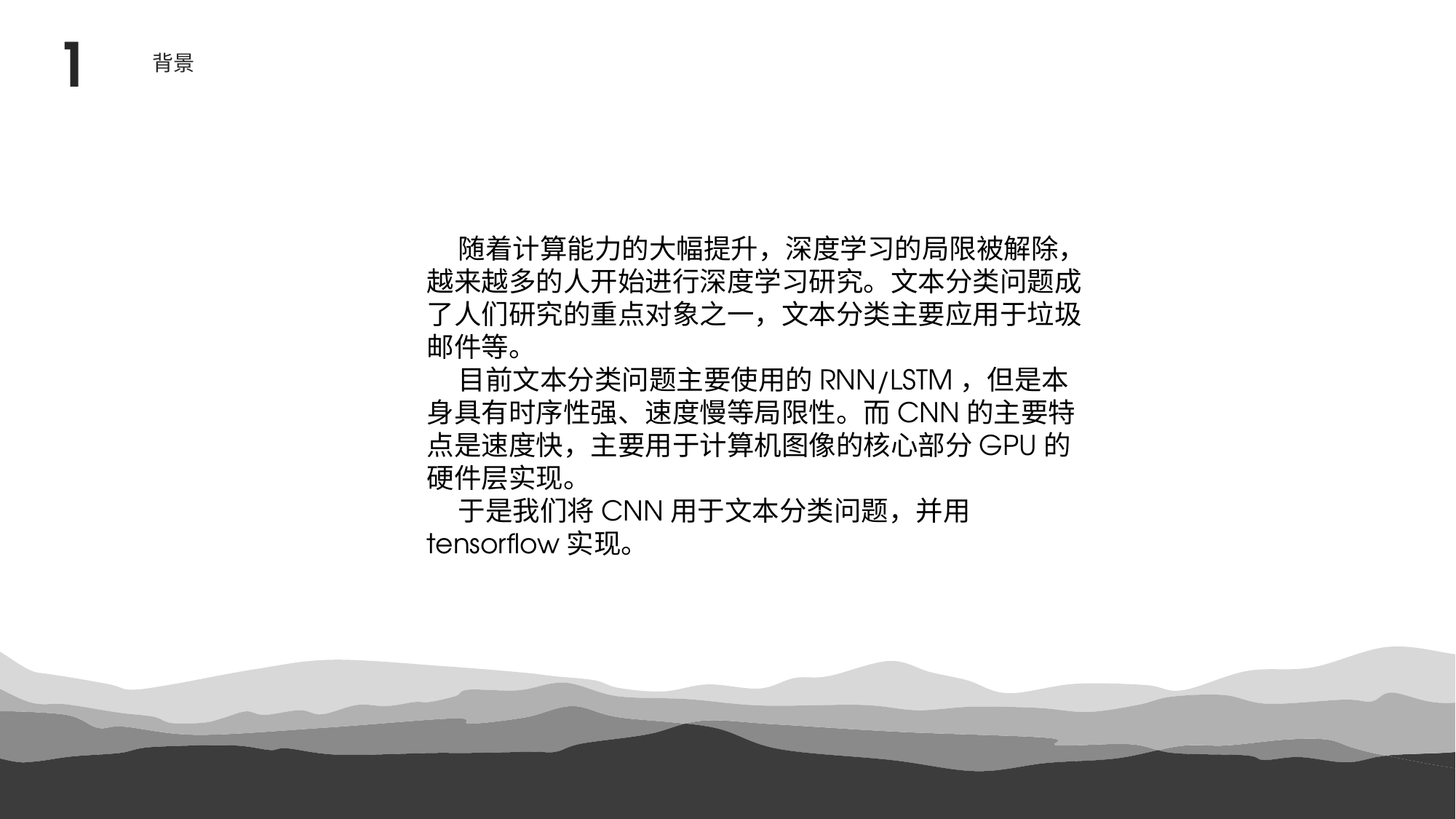

1
背景
    随着计算能力的大幅提升，深度学习的局限被解除，越来越多的人开始进行深度学习研究。文本分类问题成了人们研究的重点对象之一，文本分类主要应用于垃圾邮件等。
    目前文本分类问题主要使用的RNN/LSTM，但是本身具有时序性强、速度慢等局限性。而CNN的主要特点是速度快，主要用于计算机图像的核心部分GPU的硬件层实现。
    于是我们将CNN用于文本分类问题，并用tensorflow实现。